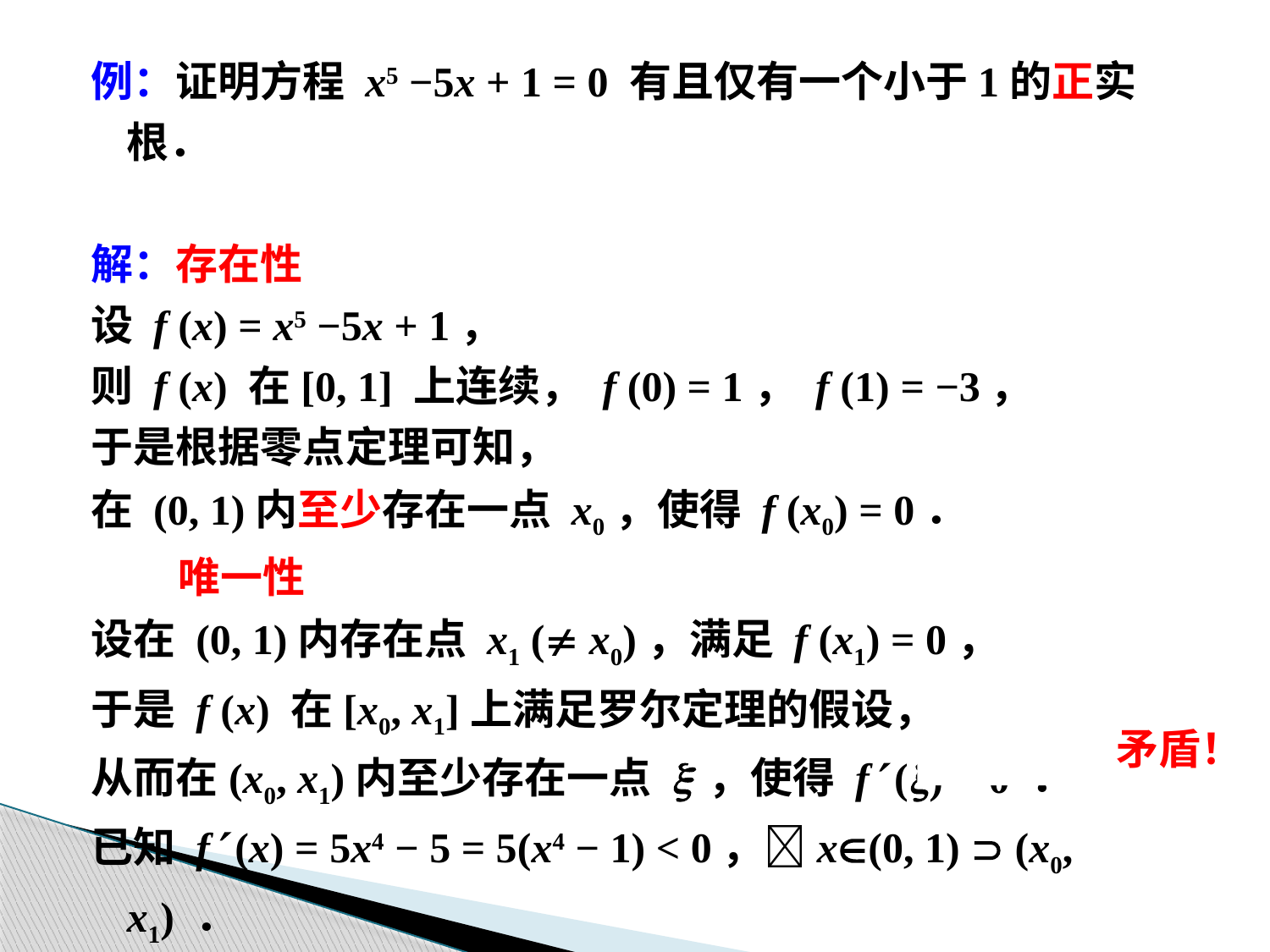

例：证明方程 x5 −5x + 1 = 0 有且仅有一个小于1的正实根．

解：存在性
设 f (x) = x5 −5x + 1，
则 f (x) 在[0, 1] 上连续， f (0) = 1， f (1) = −3，
于是根据零点定理可知，
在 (0, 1)内至少存在一点 x0，使得 f (x0) = 0．
        唯一性
设在 (0, 1)内存在点 x1 (≠ x0)，满足 f (x1) = 0，
于是 f (x) 在[x0, x1]上满足罗尔定理的假设，
从而在(x0, x1)内至少存在一点 ξ ，使得 f′ (ξ) = 0 ．
已知 f′ (x) = 5x4 − 5 = 5(x4 − 1) < 0，∀x∈(0, 1) ⊃ (x0, x1) ．
综上所述，方程有且仅有一个小于1的正实根．

矛盾！